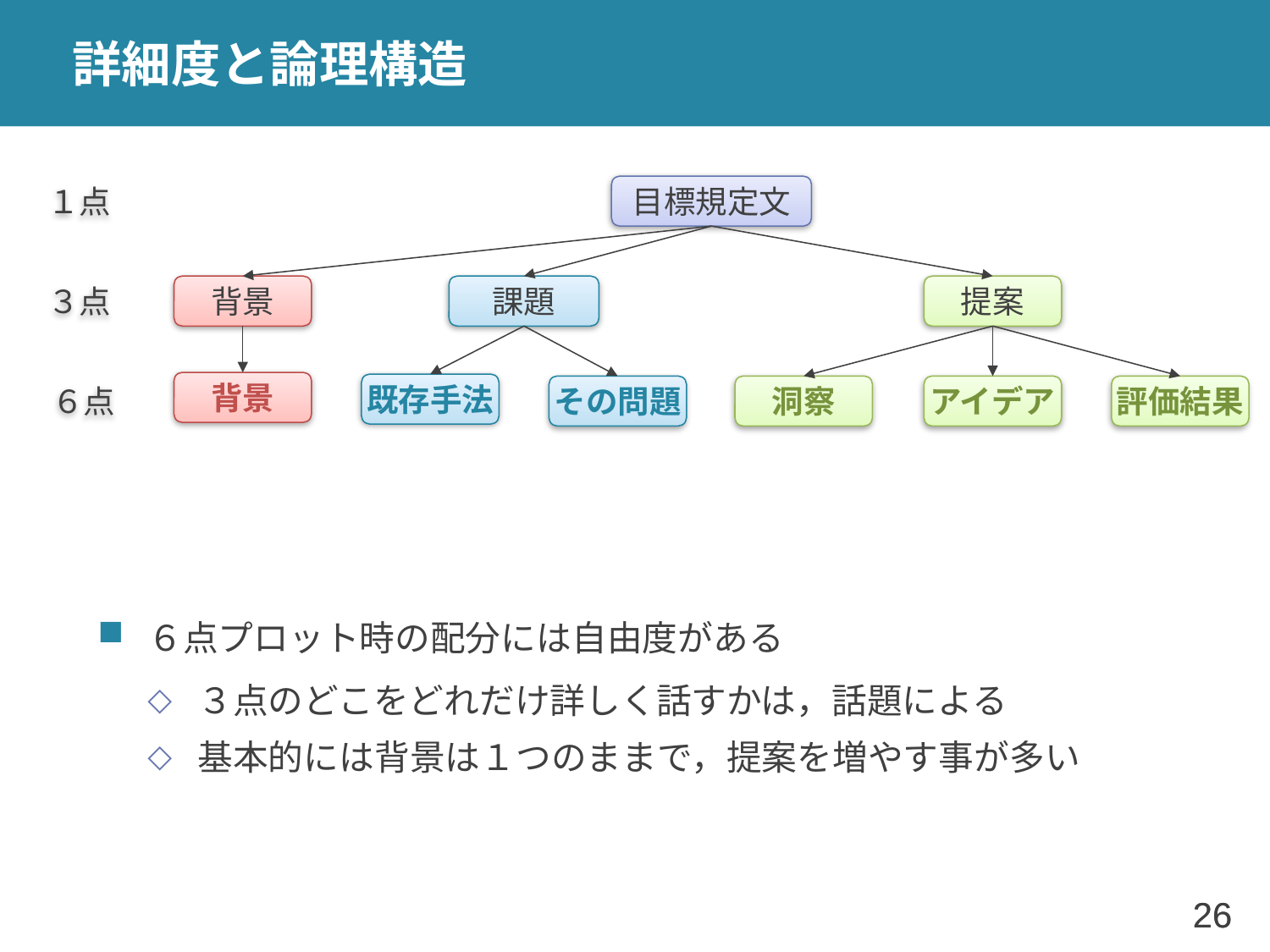

# 詳細度と論理構造
１点
目標規定文
３点
背景
課題
提案
背景
既存手法
６点
その問題
洞察
アイデア
評価結果
６点プロット時の配分には自由度がある
３点のどこをどれだけ詳しく話すかは，話題による
基本的には背景は１つのままで，提案を増やす事が多い